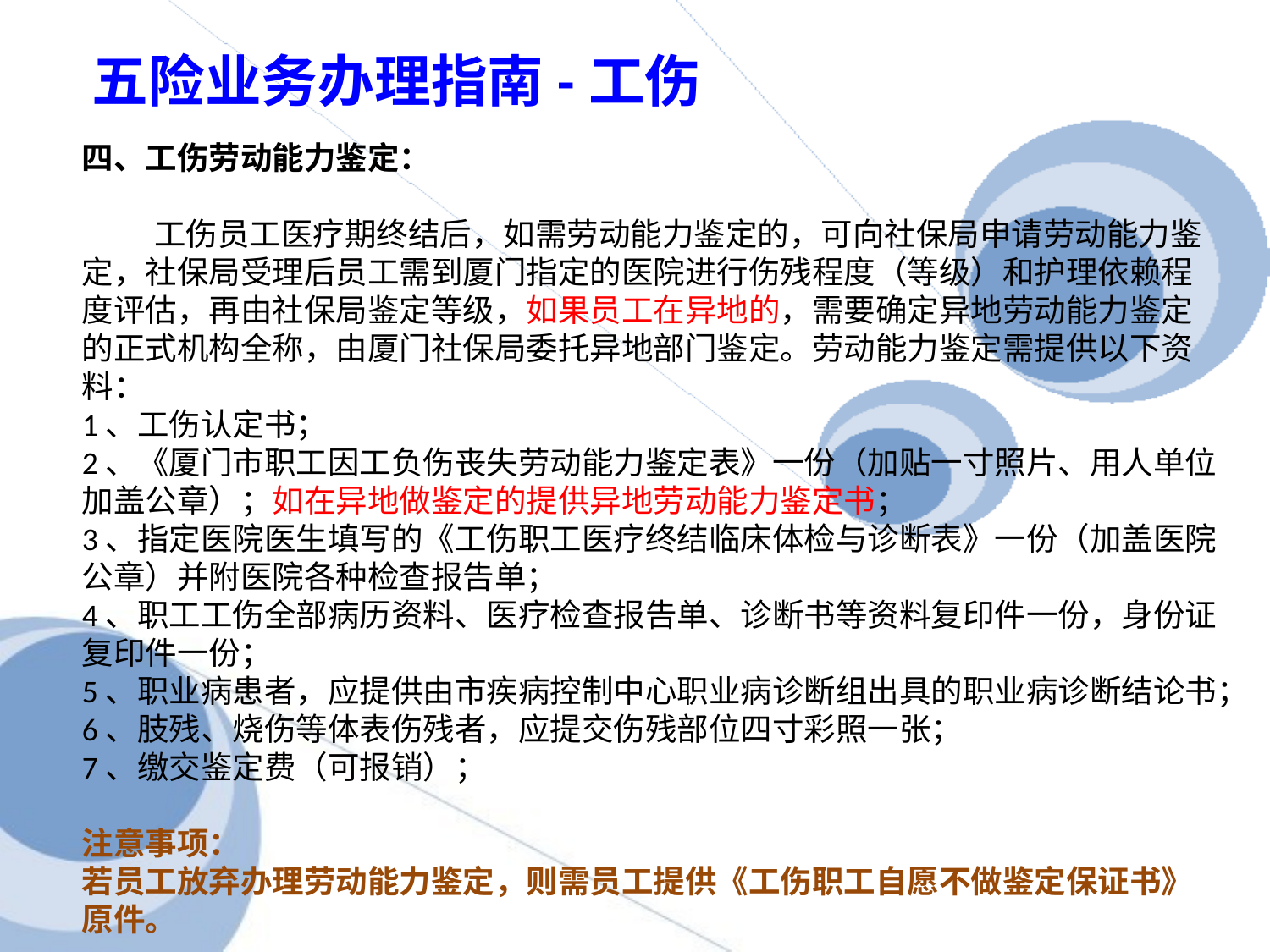

五险业务办理指南-工伤
四、工伤劳动能力鉴定：

         工伤员工医疗期终结后，如需劳动能力鉴定的，可向社保局申请劳动能力鉴定，社保局受理后员工需到厦门指定的医院进行伤残程度（等级）和护理依赖程度评估，再由社保局鉴定等级，如果员工在异地的，需要确定异地劳动能力鉴定的正式机构全称，由厦门社保局委托异地部门鉴定。劳动能力鉴定需提供以下资料：
1、工伤认定书；
2、《厦门市职工因工负伤丧失劳动能力鉴定表》一份（加贴一寸照片、用人单位加盖公章）；如在异地做鉴定的提供异地劳动能力鉴定书；
3、指定医院医生填写的《工伤职工医疗终结临床体检与诊断表》一份（加盖医院公章）并附医院各种检查报告单；
4、职工工伤全部病历资料、医疗检查报告单、诊断书等资料复印件一份，身份证复印件一份；
5、职业病患者，应提供由市疾病控制中心职业病诊断组出具的职业病诊断结论书；
6、肢残、烧伤等体表伤残者，应提交伤残部位四寸彩照一张；
7、缴交鉴定费（可报销）；

注意事项：
若员工放弃办理劳动能力鉴定，则需员工提供《工伤职工自愿不做鉴定保证书》原件。